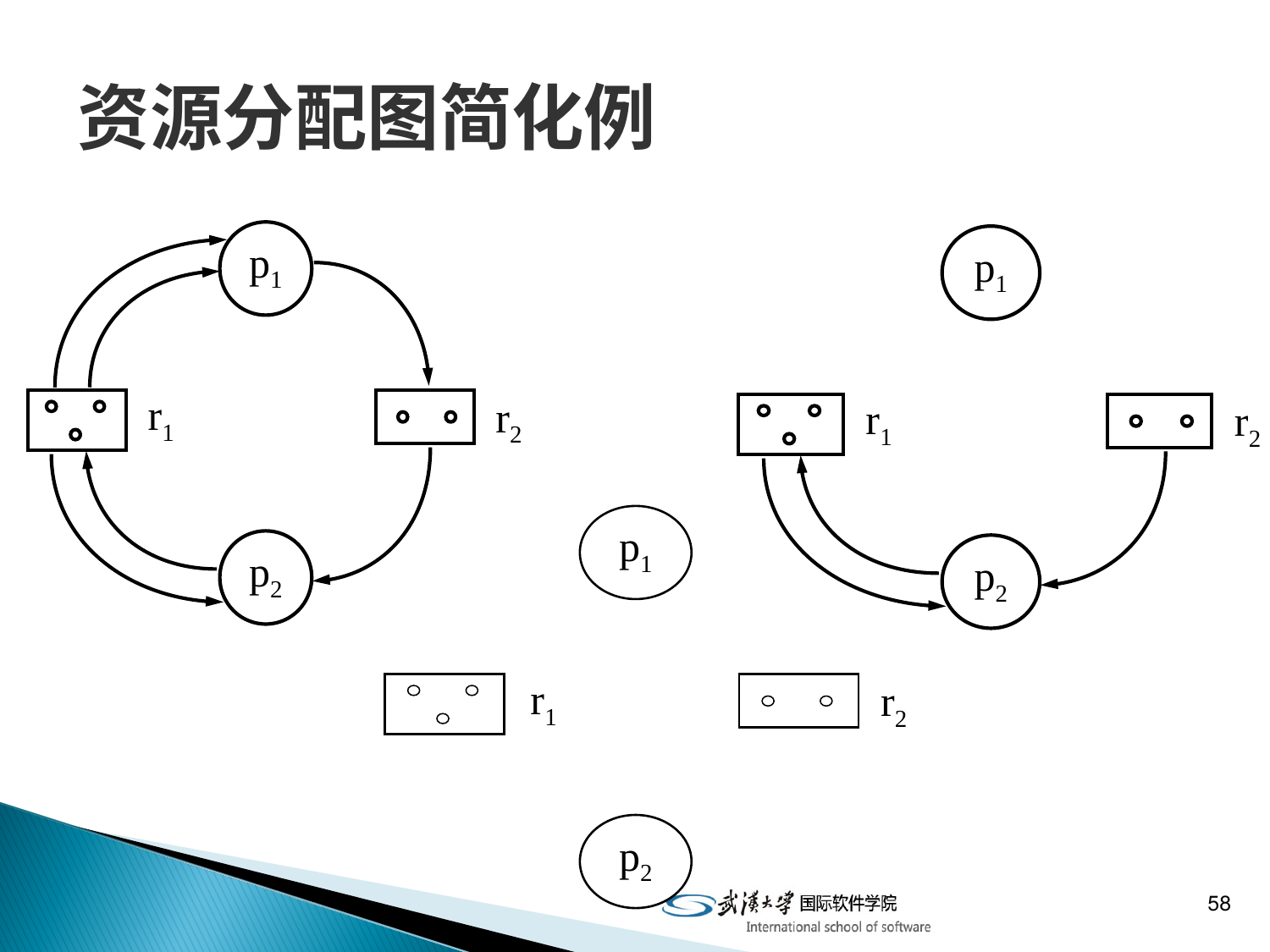

# 资源分配图简化例

p1

r1

r2

p2
p1
r1

r2

p2
p1
r1

r2

p2